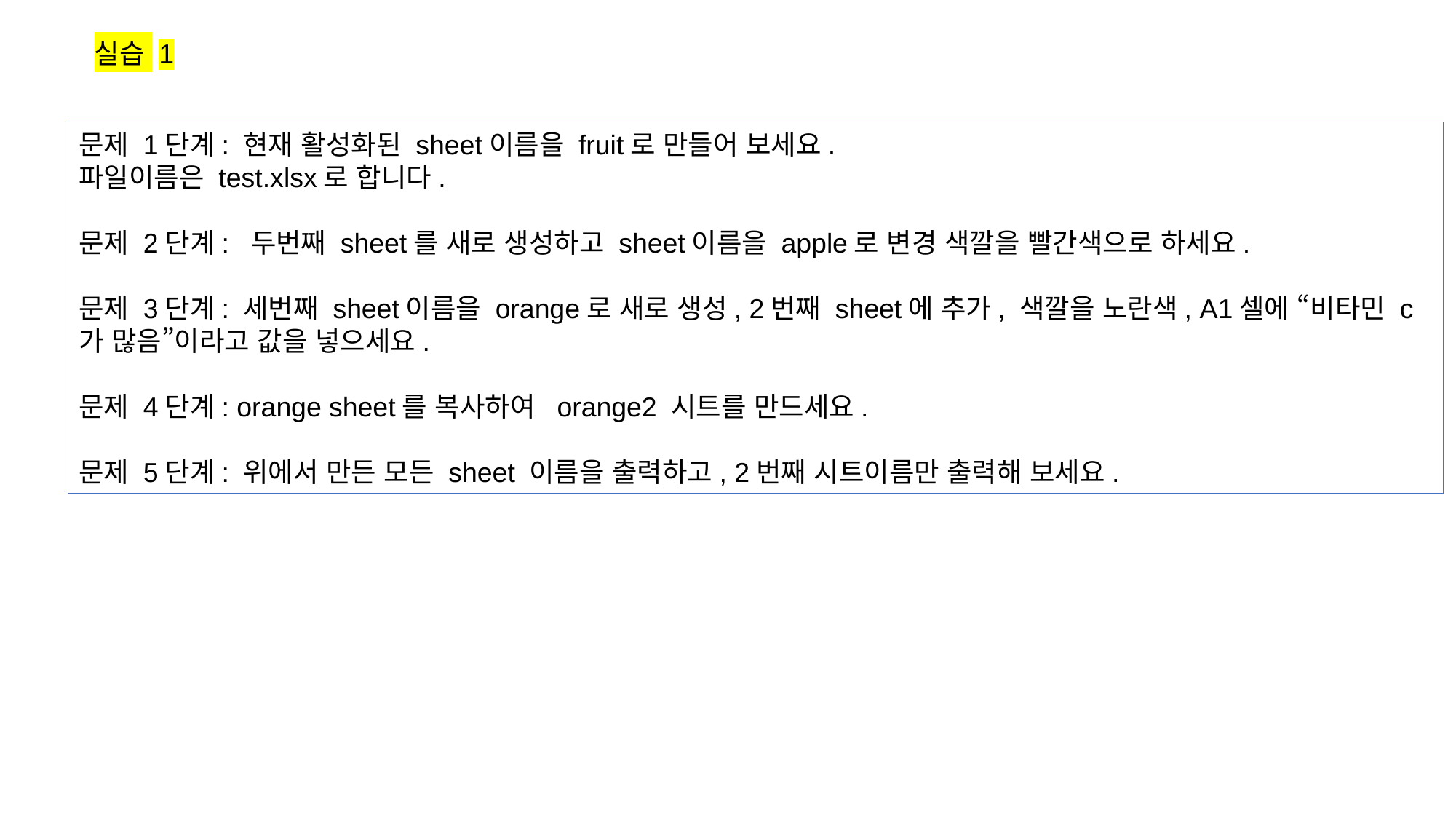

실습 1
문제 1단계: 현재 활성화된 sheet이름을 fruit로 만들어 보세요.
파일이름은 test.xlsx로 합니다.

문제 2단계:  두번째 sheet를 새로 생성하고 sheet이름을 apple로 변경 색깔을 빨간색으로 하세요.

문제 3단계: 세번째 sheet이름을 orange로 새로 생성, 2번째 sheet에 추가, 색깔을 노란색, A1셀에 “비타민 c가 많음”이라고 값을 넣으세요.

문제 4단계: orange sheet를 복사하여  orange2 시트를 만드세요.

문제 5단계: 위에서 만든 모든 sheet 이름을 출력하고, 2번째 시트이름만 출력해 보세요.